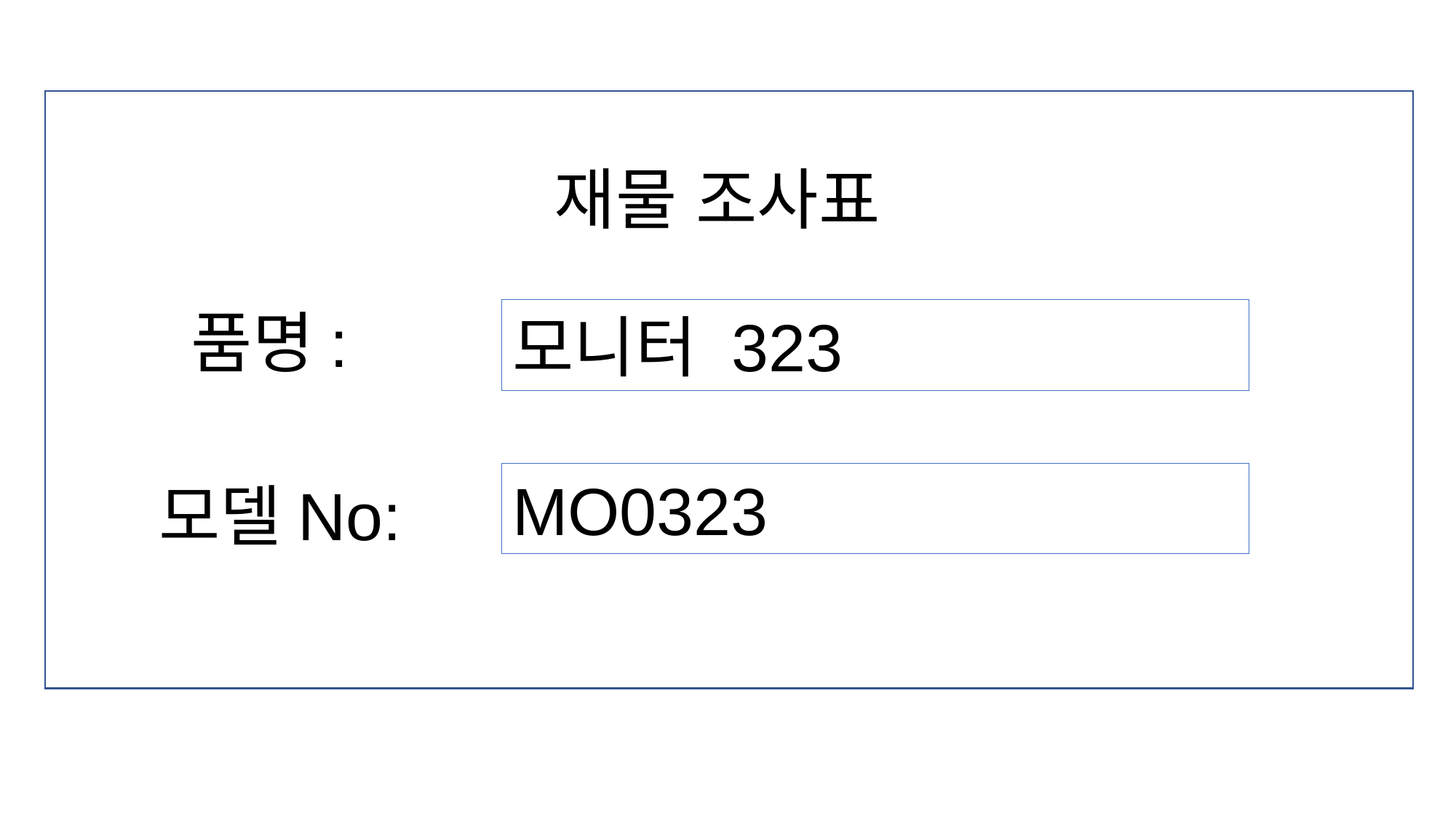

재물 조사표
품명:
모니터 323
MO0323
모델No: